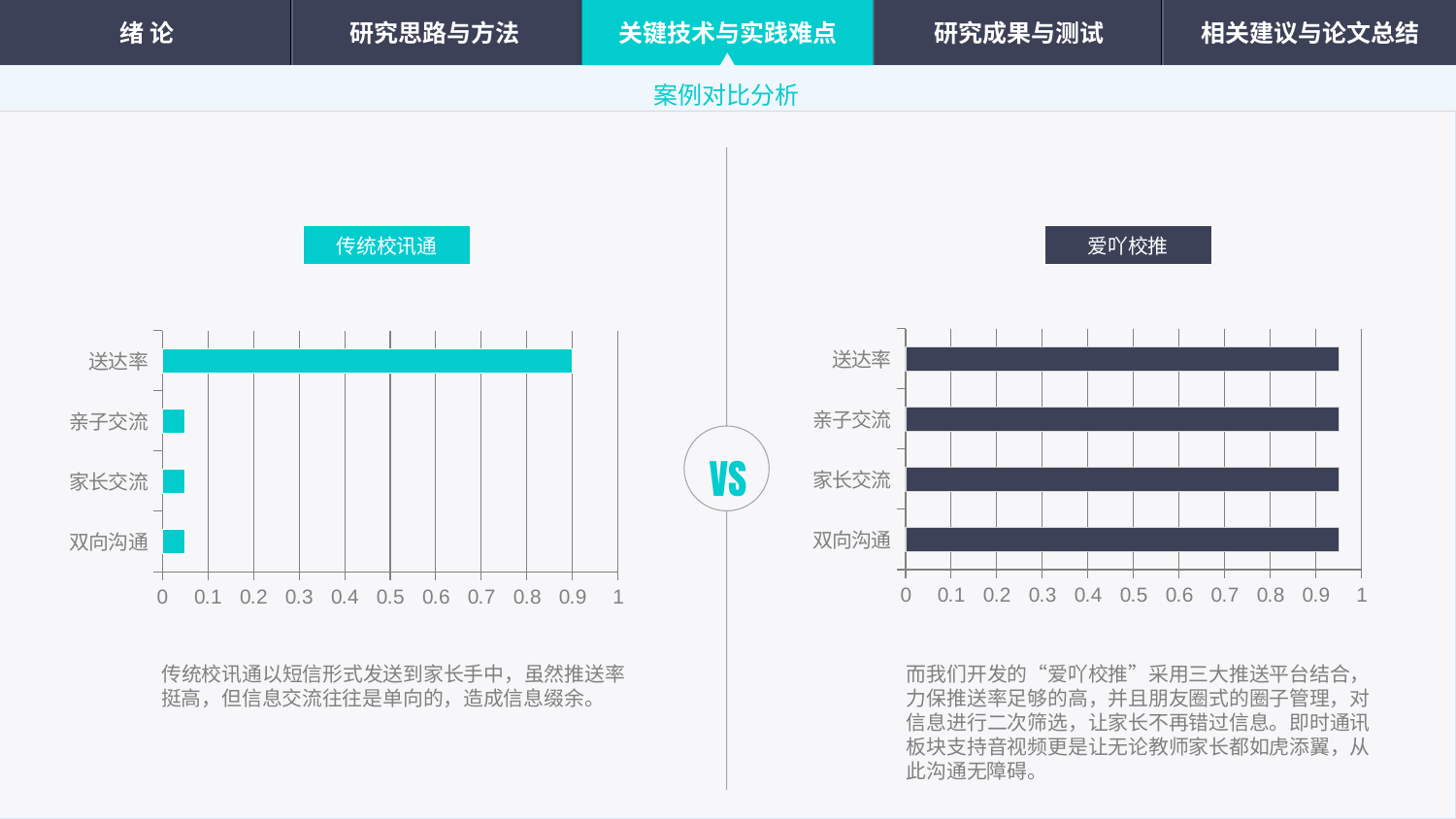

绪 论
研究思路与方法
关键技术与实践难点
研究成果与测试
相关建议与论文总结
案例对比分析
传统校讯通
爱吖校推

### Chart

| Category | 系列 1 |
|---|---|
| 双向沟通 | 0.05 |
| 家长交流 | 0.05 |
| 亲子交流 | 0.05 |
| 送达率 | 0.9 |

### Chart

| Category | 系列 1 |
|---|---|
| 双向沟通 | 0.95 |
| 家长交流 | 0.95 |
| 亲子交流 | 0.95 |
| 送达率 | 0.95 |
VS
传统校讯通以短信形式发送到家长手中，虽然推送率挺高，但信息交流往往是单向的，造成信息缀余。
而我们开发的“爱吖校推”采用三大推送平台结合，力保推送率足够的高，并且朋友圈式的圈子管理，对信息进行二次筛选，让家长不再错过信息。即时通讯板块支持音视频更是让无论教师家长都如虎添翼，从此沟通无障碍。